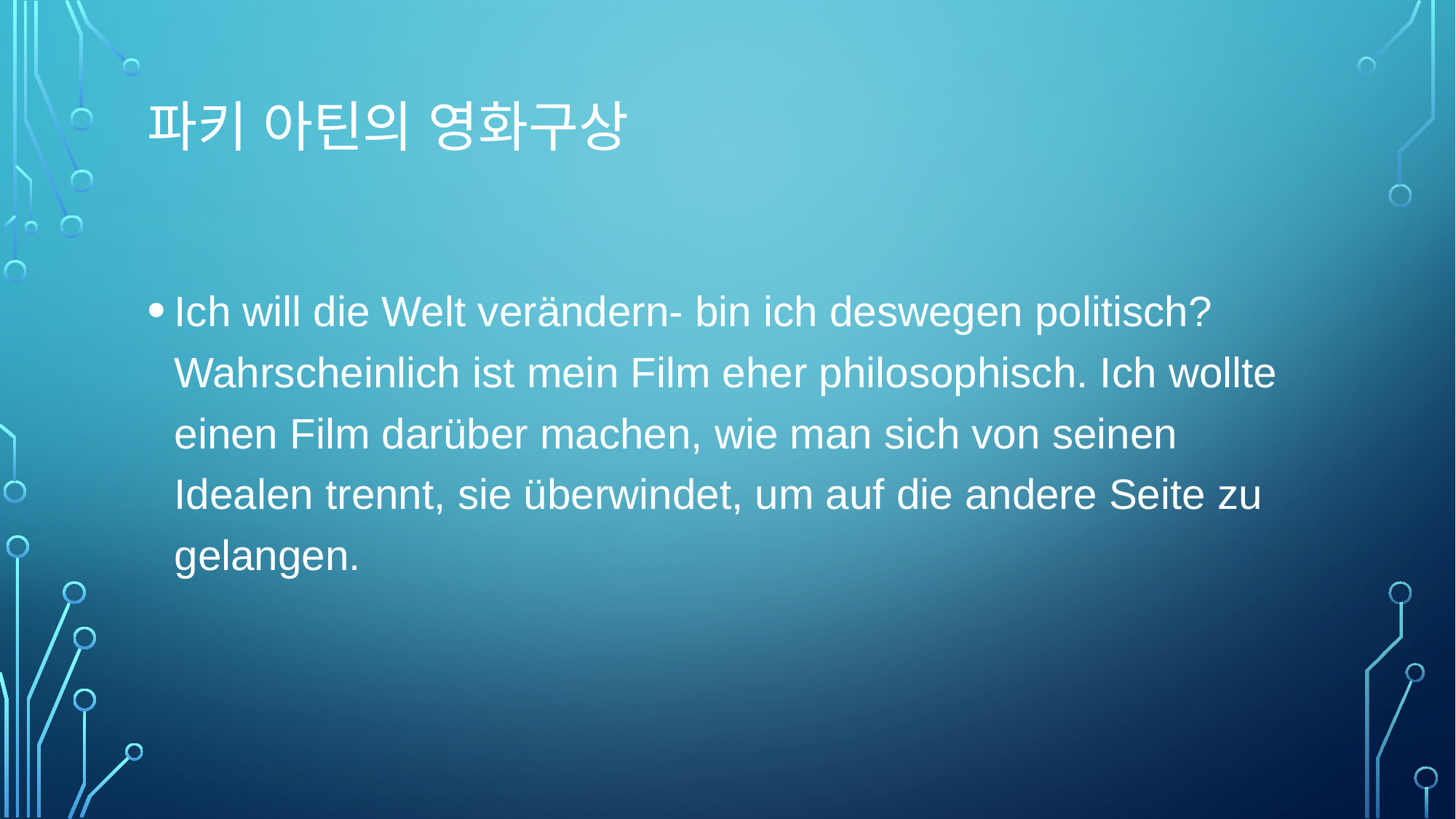

# 파키 아틴의 영화구상
Ich will die Welt verändern- bin ich deswegen politisch? Wahrscheinlich ist mein Film eher philosophisch. Ich wollte einen Film darüber machen, wie man sich von seinen Idealen trennt, sie überwindet, um auf die andere Seite zu gelangen.